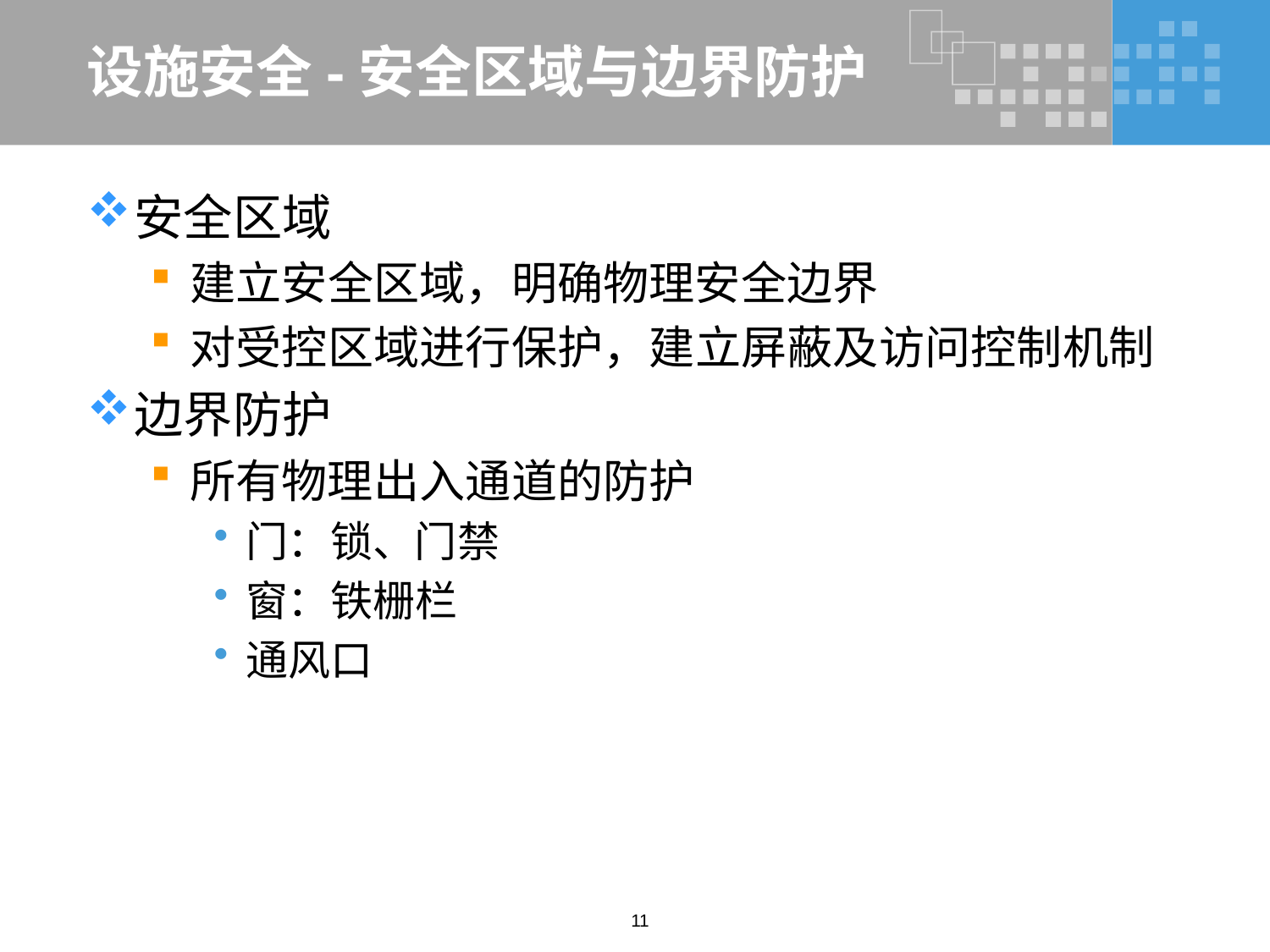

# 设施安全-安全区域与边界防护
安全区域
建立安全区域，明确物理安全边界
对受控区域进行保护，建立屏蔽及访问控制机制
边界防护
所有物理出入通道的防护
门：锁、门禁
窗：铁栅栏
通风口

11